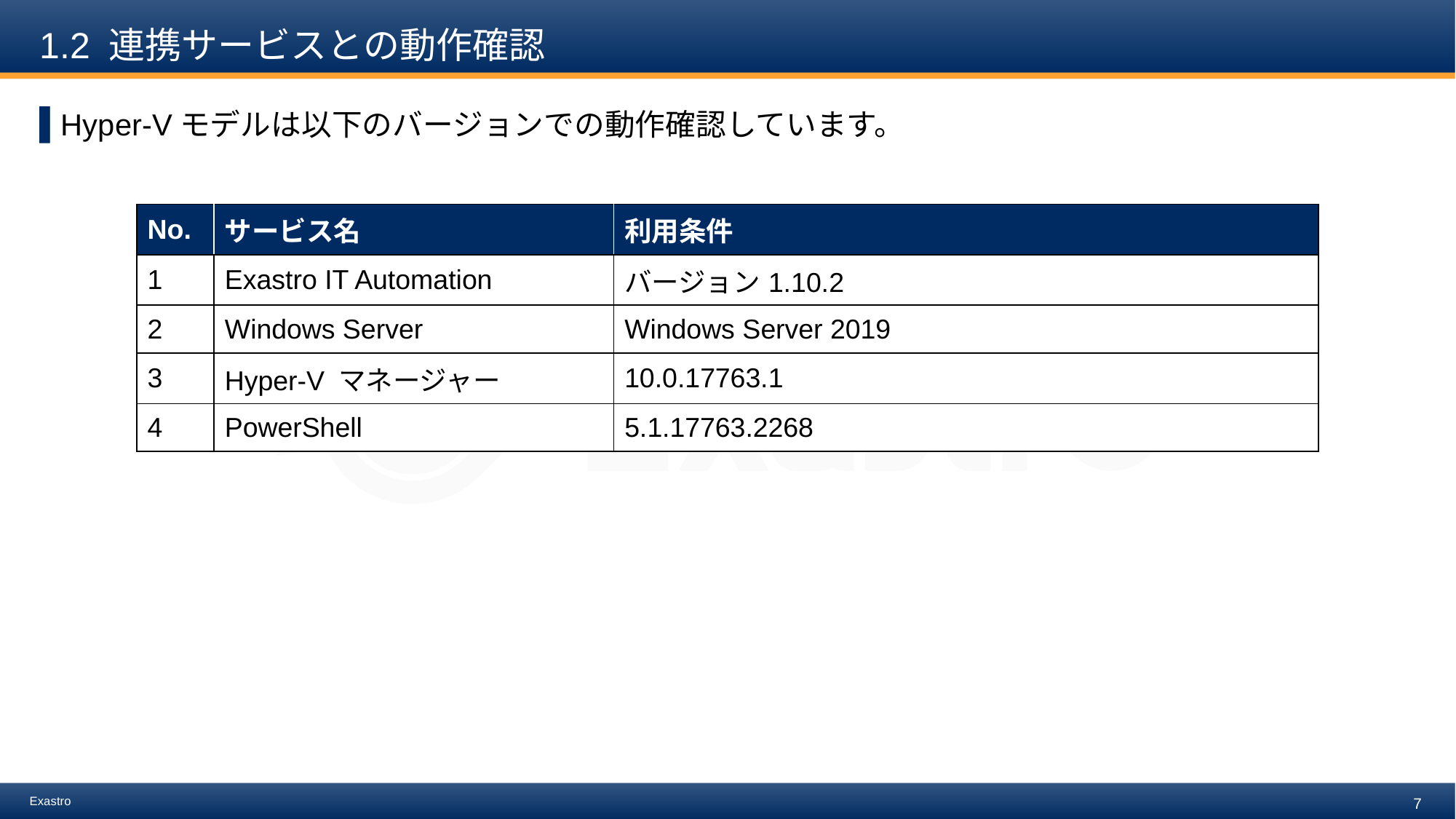

# 1.2 連携サービスとの動作確認
Hyper-Vモデルは以下のバージョンでの動作確認しています。
| No. | サービス名 | 利用条件 |
| --- | --- | --- |
| 1 | Exastro IT Automation | バージョン1.10.2 |
| 2 | Windows Server | Windows Server 2019 |
| 3 | Hyper-V マネージャー | 10.0.17763.1 |
| 4 | PowerShell | 5.1.17763.2268 |